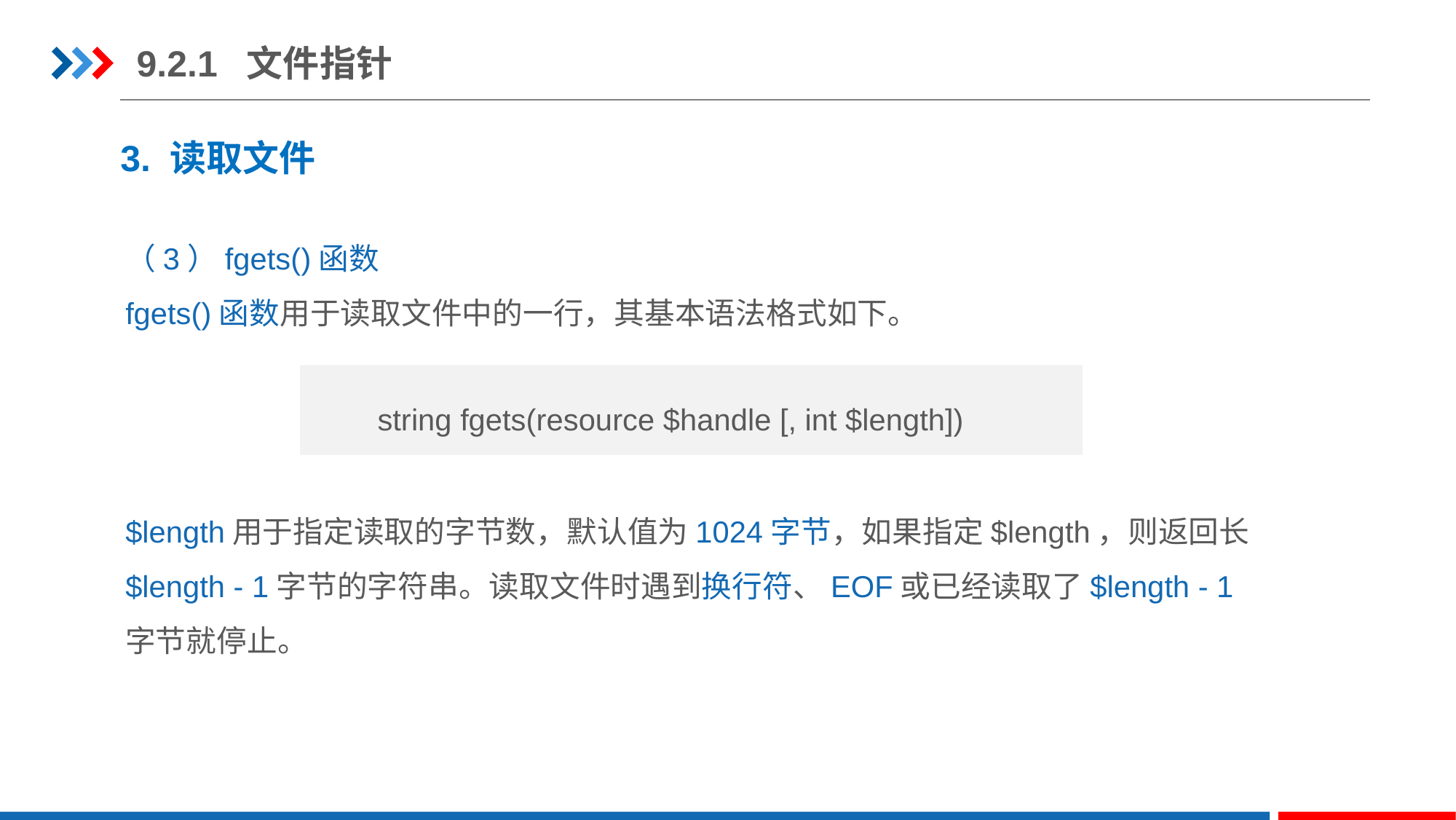

9.2.1  文件指针
3. 读取文件
（3）fgets()函数
fgets()函数用于读取文件中的一行，其基本语法格式如下。

$length用于指定读取的字节数，默认值为1024字节，如果指定$length，则返回长$length - 1字节的字符串。读取文件时遇到换行符、EOF或已经读取了$length - 1字节就停止。

string fgets(resource $handle [, int $length])